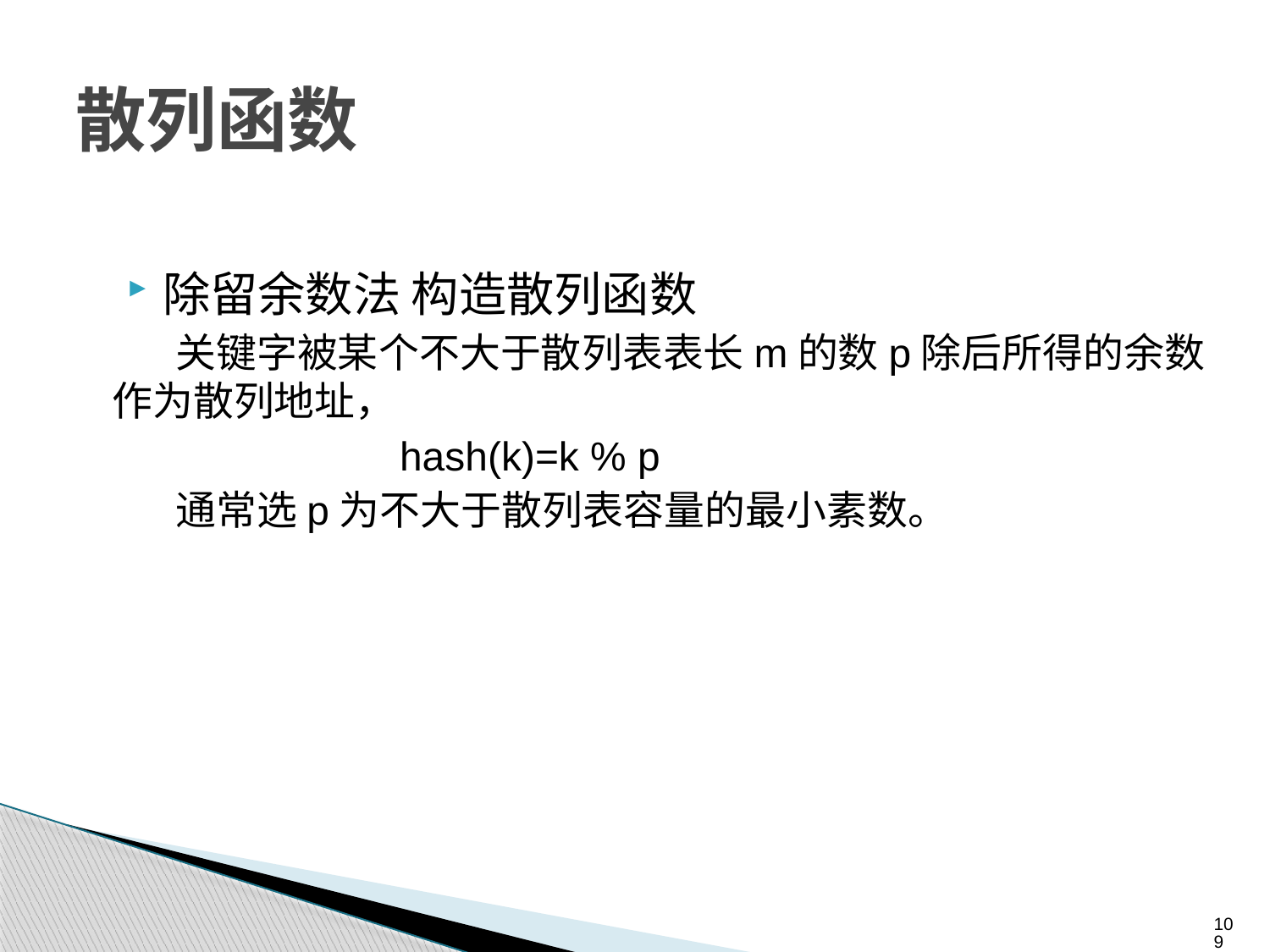

# 散列函数
除留余数法 构造散列函数
关键字被某个不大于散列表表长m的数p除后所得的余数作为散列地址，
                    hash(k)=k % p
通常选p为不大于散列表容量的最小素数。

109